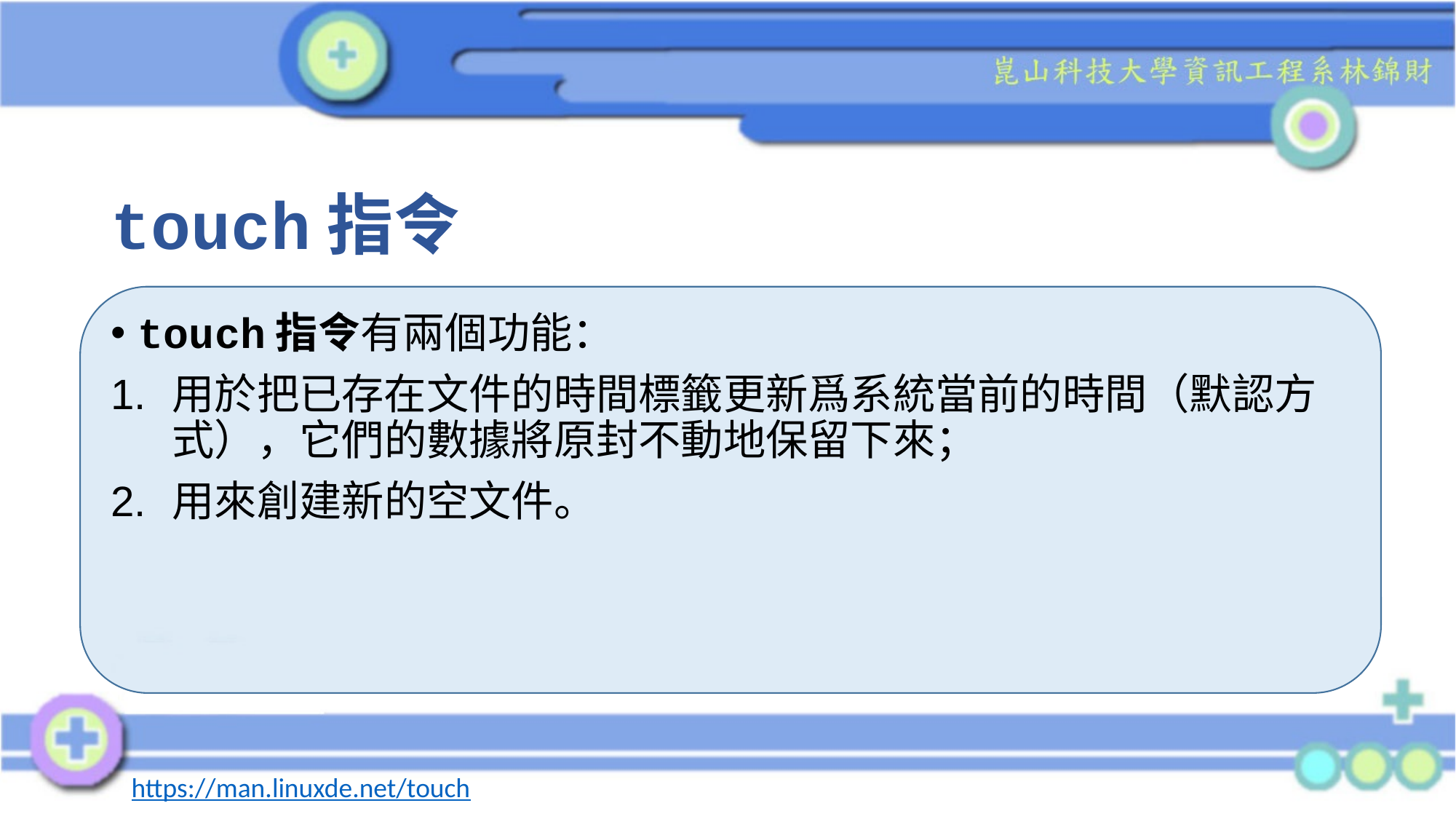

# touch指令

touch指令有兩個功能：
用於把已存在文件的時間標籤更新爲系統當前的時間（默認方式），它們的數據將原封不動地保留下來；
用來創建新的空文件。
https://man.linuxde.net/touch